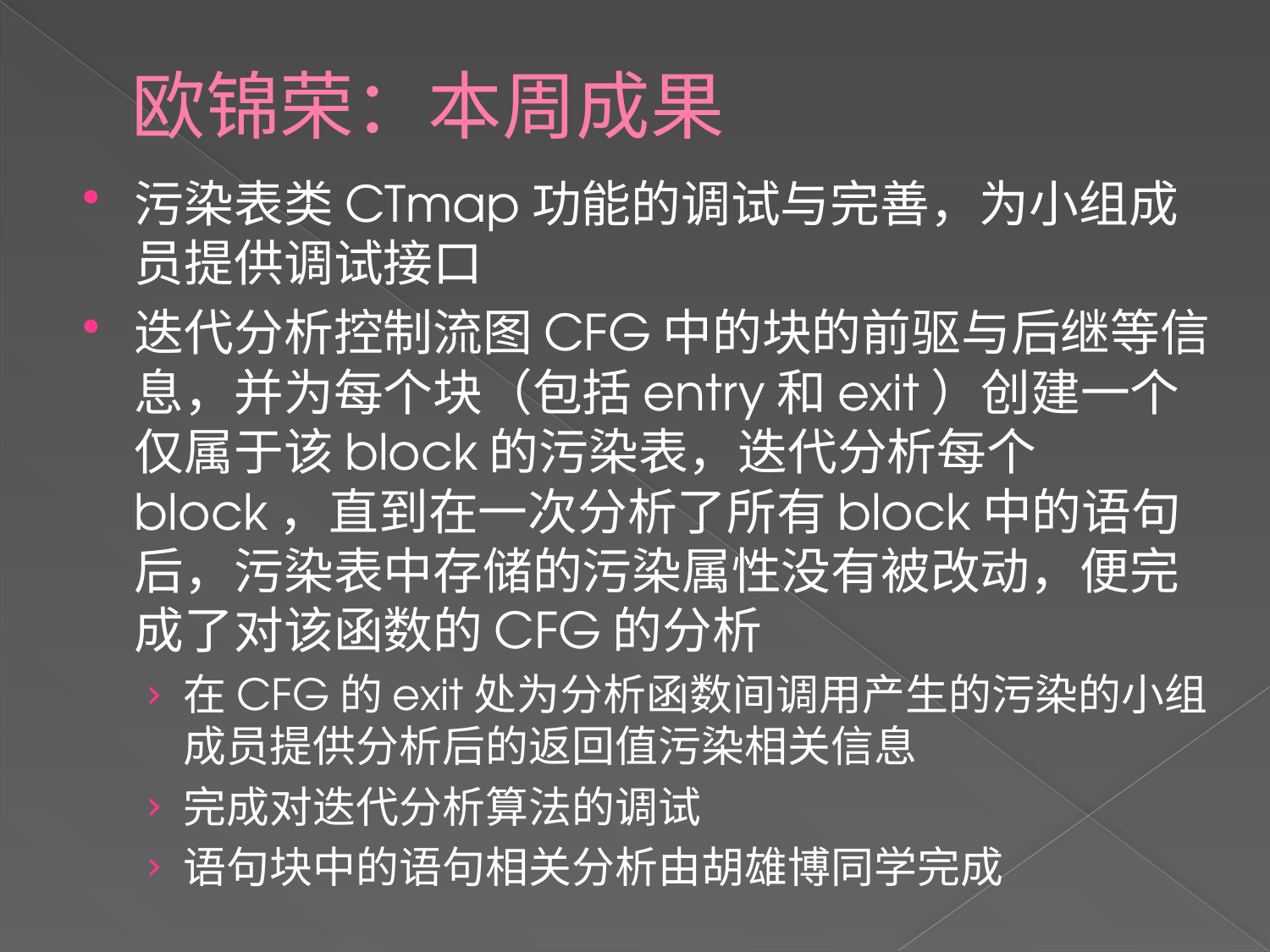

# 欧锦荣：本周成果
污染表类CTmap功能的调试与完善，为小组成员提供调试接口
迭代分析控制流图CFG中的块的前驱与后继等信息，并为每个块（包括entry和exit）创建一个仅属于该block的污染表，迭代分析每个block，直到在一次分析了所有block中的语句后，污染表中存储的污染属性没有被改动，便完成了对该函数的CFG的分析
在CFG的exit处为分析函数间调用产生的污染的小组成员提供分析后的返回值污染相关信息
完成对迭代分析算法的调试
语句块中的语句相关分析由胡雄博同学完成